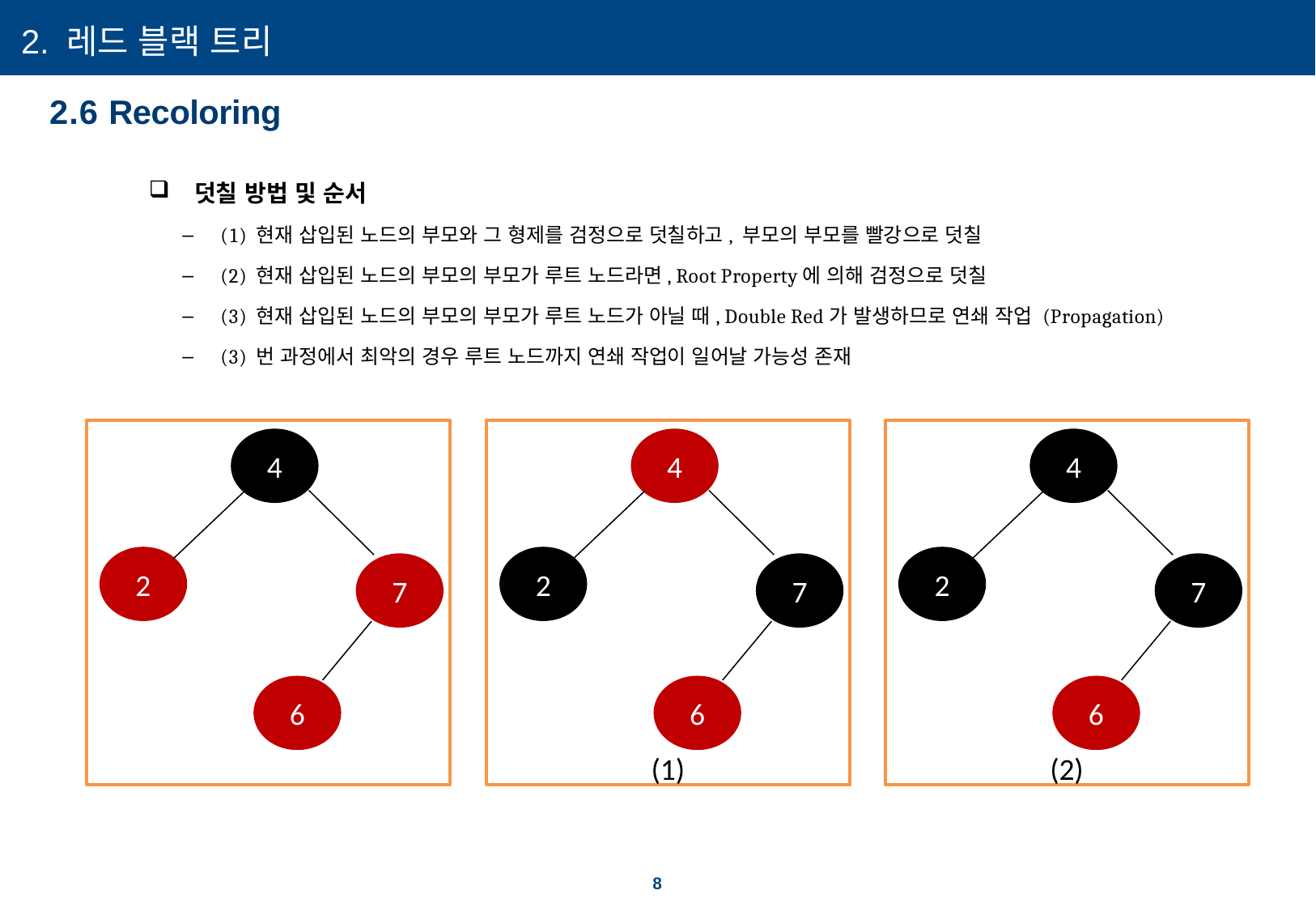

2. 레드 블랙 트리
2.6 Recoloring
덧칠 방법 및 순서
(1) 현재 삽입된 노드의 부모와 그 형제를 검정으로 덧칠하고, 부모의 부모를 빨강으로 덧칠
(2) 현재 삽입된 노드의 부모의 부모가 루트 노드라면, Root Property에 의해 검정으로 덧칠
(3) 현재 삽입된 노드의 부모의 부모가 루트 노드가 아닐 때, Double Red가 발생하므로 연쇄 작업 (Propagation)
(3) 번 과정에서 최악의 경우 루트 노드까지 연쇄 작업이 일어날 가능성 존재

4
4
4
2
2
2
7
7
7
6
6
6
(1)
(2)
8